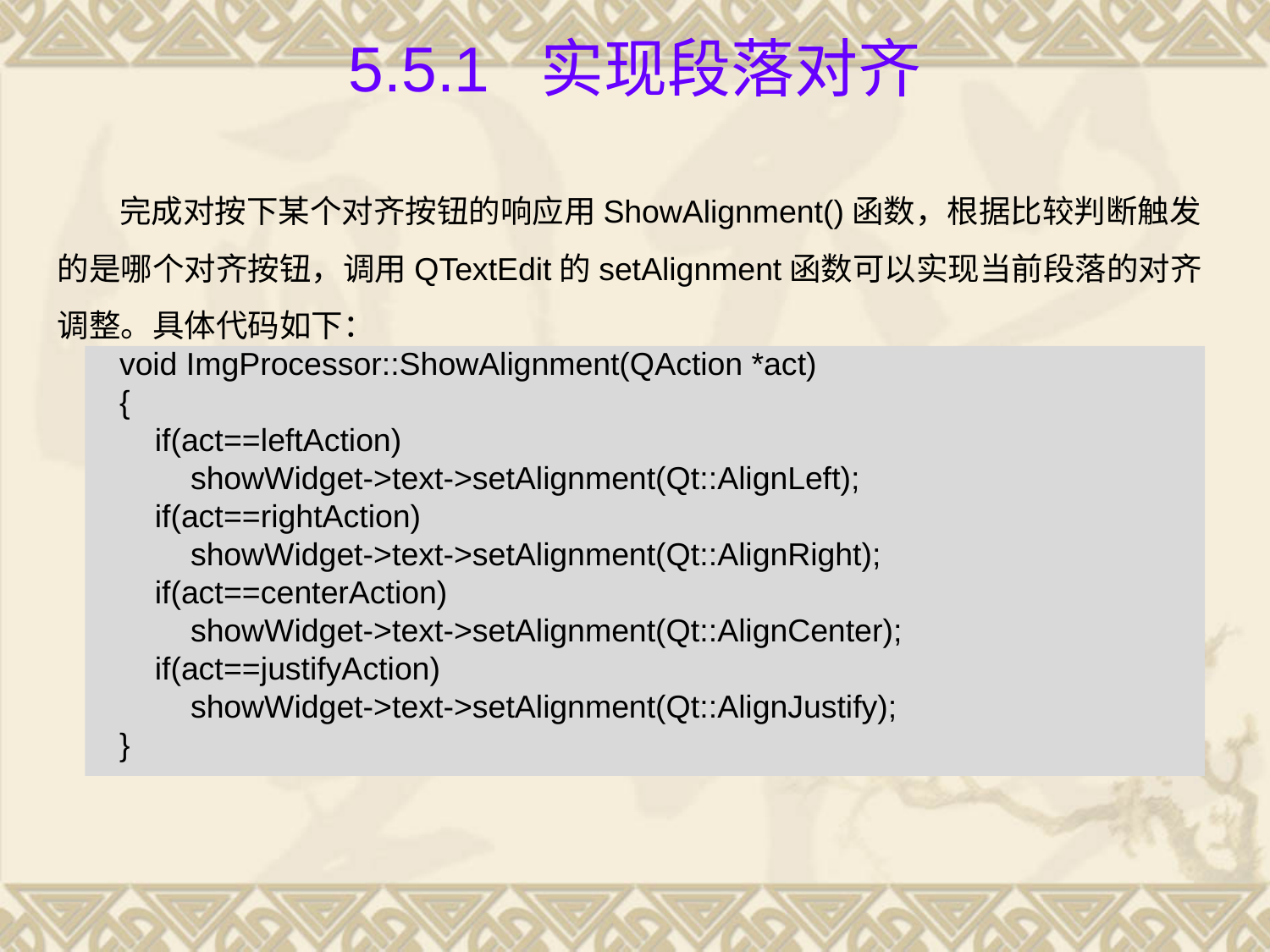

# 5.5.1  实现段落对齐
完成对按下某个对齐按钮的响应用ShowAlignment()函数，根据比较判断触发的是哪个对齐按钮，调用QTextEdit的setAlignment函数可以实现当前段落的对齐调整。具体代码如下：
void ImgProcessor::ShowAlignment(QAction *act)
{
    if(act==leftAction)
        showWidget->text->setAlignment(Qt::AlignLeft);
    if(act==rightAction)
        showWidget->text->setAlignment(Qt::AlignRight);
    if(act==centerAction)
        showWidget->text->setAlignment(Qt::AlignCenter);
    if(act==justifyAction)
        showWidget->text->setAlignment(Qt::AlignJustify);
}